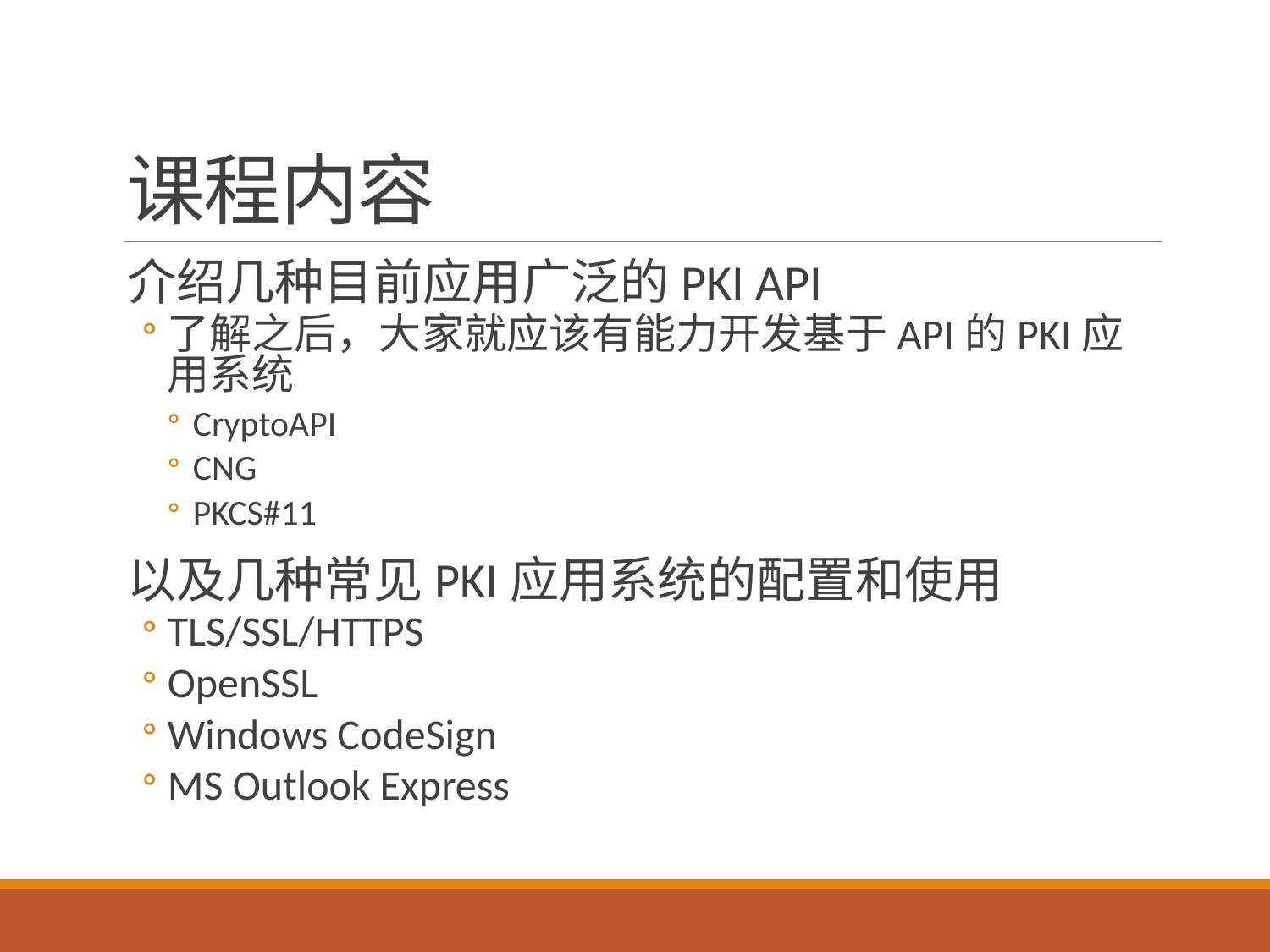

# 课程内容
介绍几种目前应用广泛的PKI API
了解之后，大家就应该有能力开发基于API的PKI应用系统
CryptoAPI
CNG
PKCS#11
以及几种常见PKI应用系统的配置和使用
TLS/SSL/HTTPS
OpenSSL
Windows CodeSign
MS Outlook Express
7